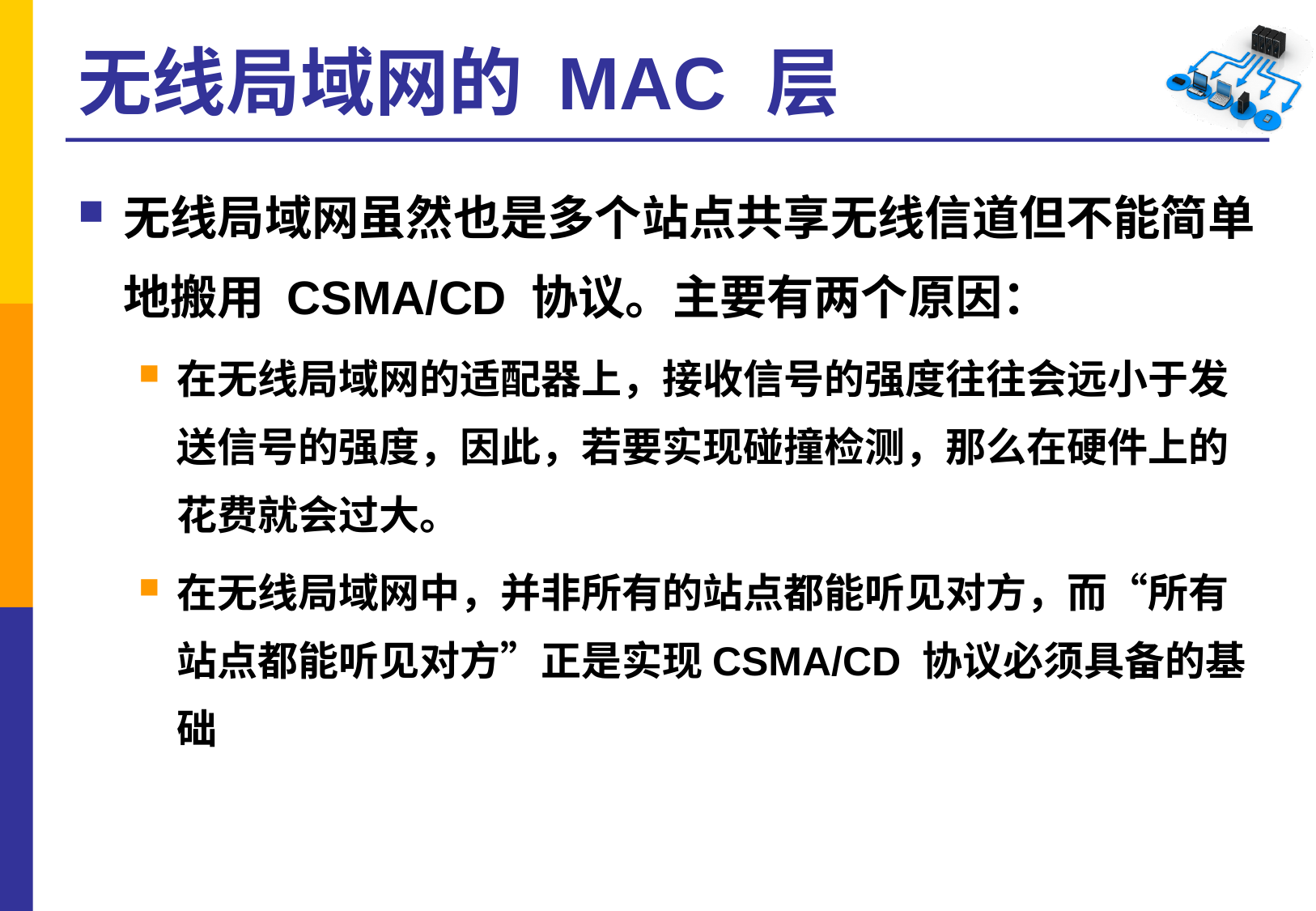

# 无线局域网的 MAC 层
无线局域网虽然也是多个站点共享无线信道但不能简单地搬用 CSMA/CD 协议。主要有两个原因：
在无线局域网的适配器上，接收信号的强度往往会远小于发送信号的强度，因此，若要实现碰撞检测，那么在硬件上的花费就会过大。
在无线局域网中，并非所有的站点都能听见对方，而“所有站点都能听见对方”正是实现CSMA/CD 协议必须具备的基础